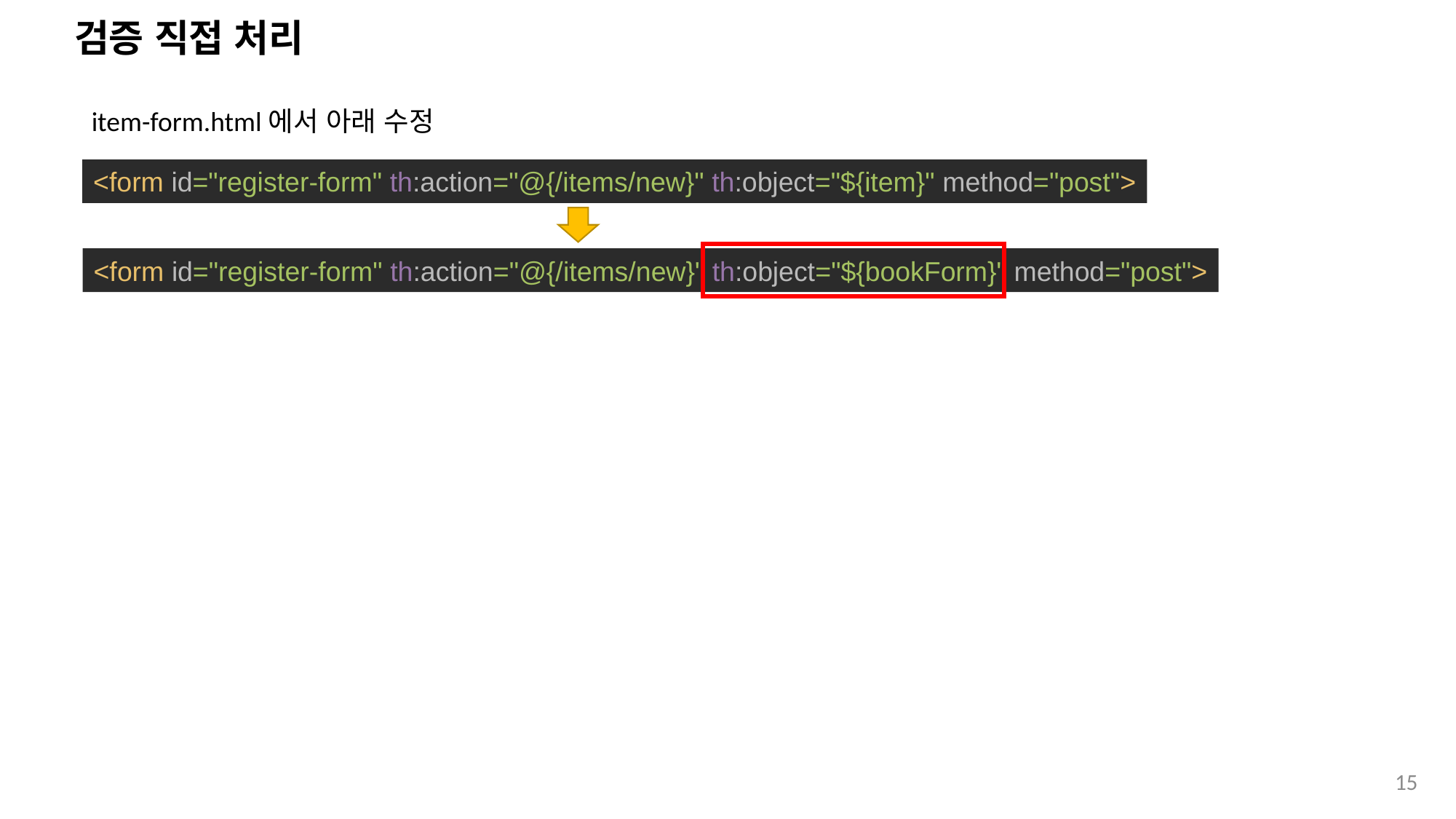

# 검증 직접 처리
item-form.html에서 아래 수정
<form id="register-form" th:action="@{/items/new}" th:object="${item}" method="post">

<form id="register-form" th:action="@{/items/new}" th:object="${bookForm}" method="post">
15